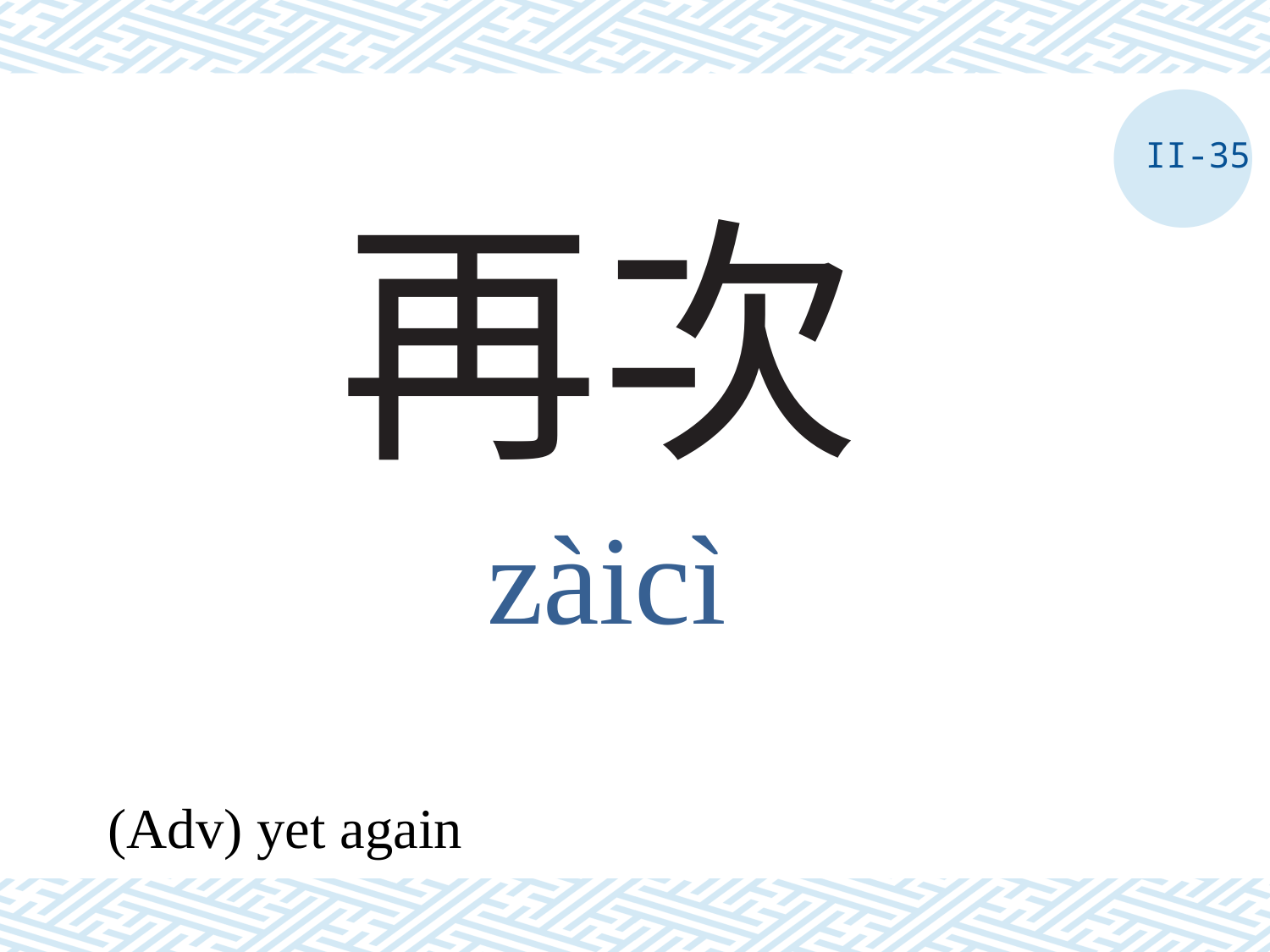

II-35

# 再次
zàicì
(Adv) yet again